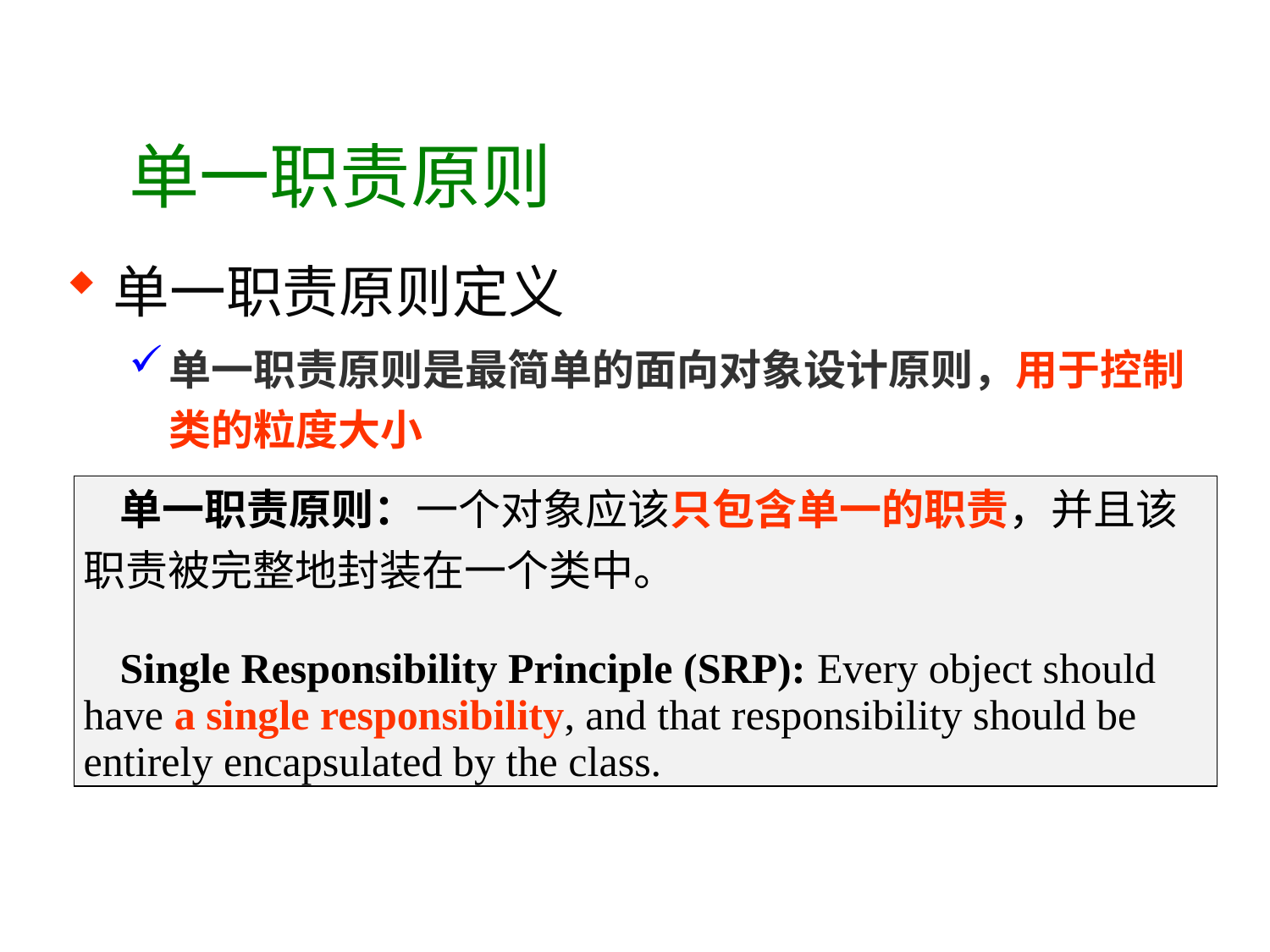

# 单一职责原则
单一职责原则定义
单一职责原则是最简单的面向对象设计原则，用于控制类的粒度大小

| 单一职责原则：一个对象应该只包含单一的职责，并且该职责被完整地封装在一个类中。 Single Responsibility Principle (SRP): Every object should have a single responsibility, and that responsibility should be entirely encapsulated by the class. |
| --- |